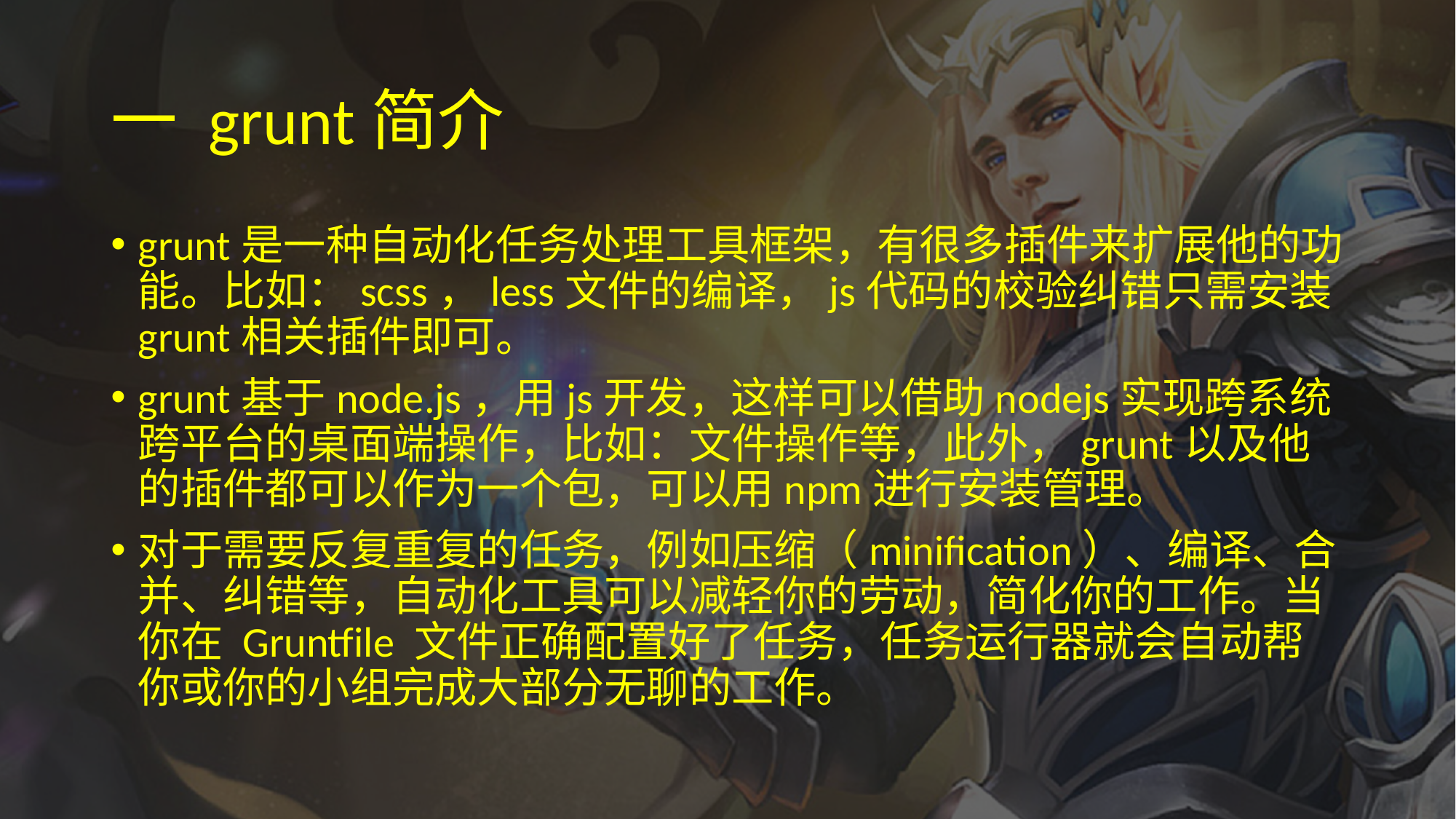

# 一 grunt简介
grunt是一种自动化任务处理工具框架，有很多插件来扩展他的功能。比如：scss，less文件的编译，js代码的校验纠错只需安装grunt相关插件即可。
grunt基于node.js，用js开发，这样可以借助nodejs实现跨系统跨平台的桌面端操作，比如：文件操作等，此外，grunt以及他的插件都可以作为一个包，可以用npm进行安装管理。
对于需要反复重复的任务，例如压缩（minification）、编译、合并、纠错等，自动化工具可以减轻你的劳动，简化你的工作。当你在 Gruntfile 文件正确配置好了任务，任务运行器就会自动帮你或你的小组完成大部分无聊的工作。